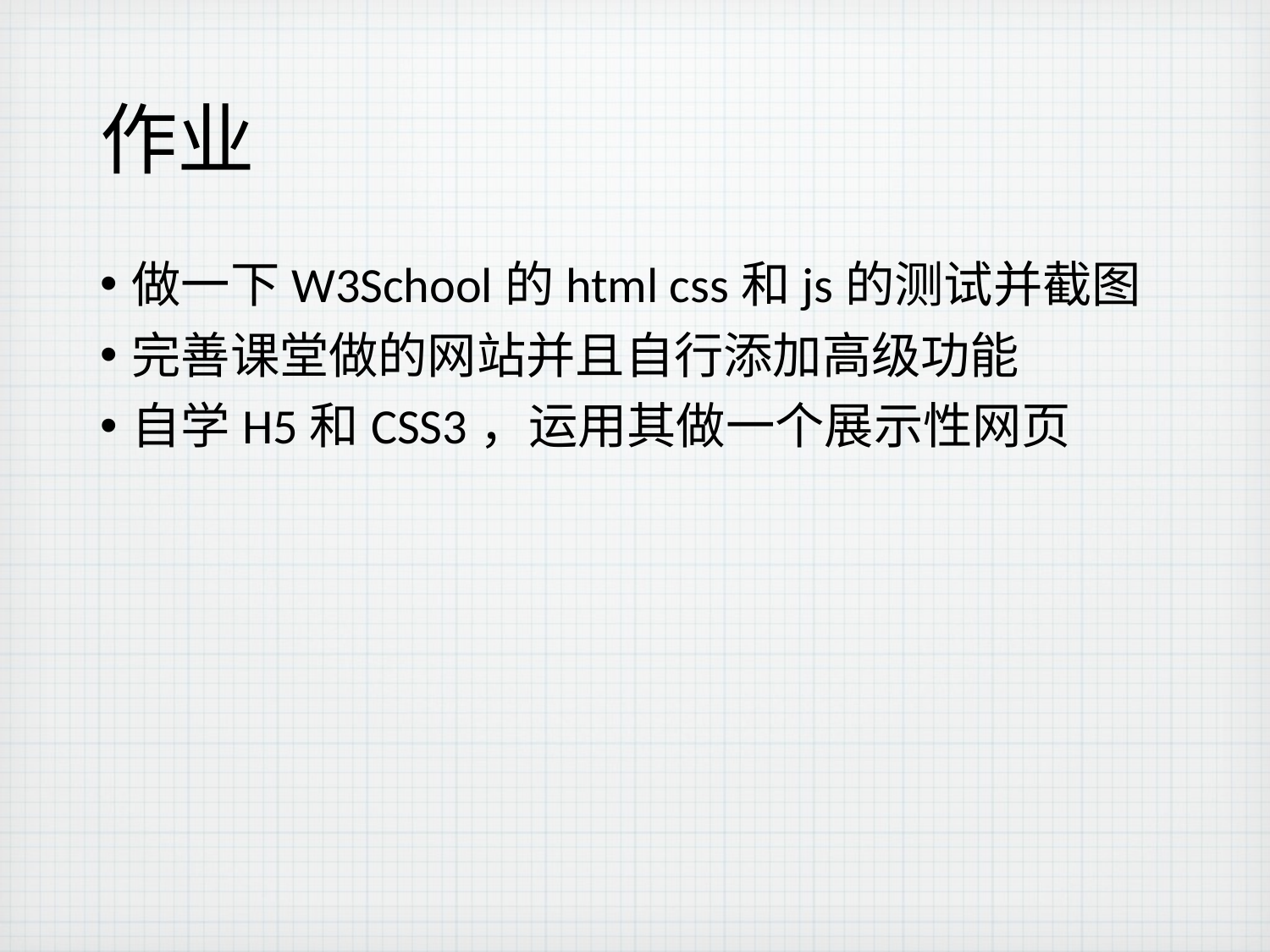

# 作业
做一下W3School的html css和js的测试并截图
完善课堂做的网站并且自行添加高级功能
自学H5和CSS3，运用其做一个展示性网页